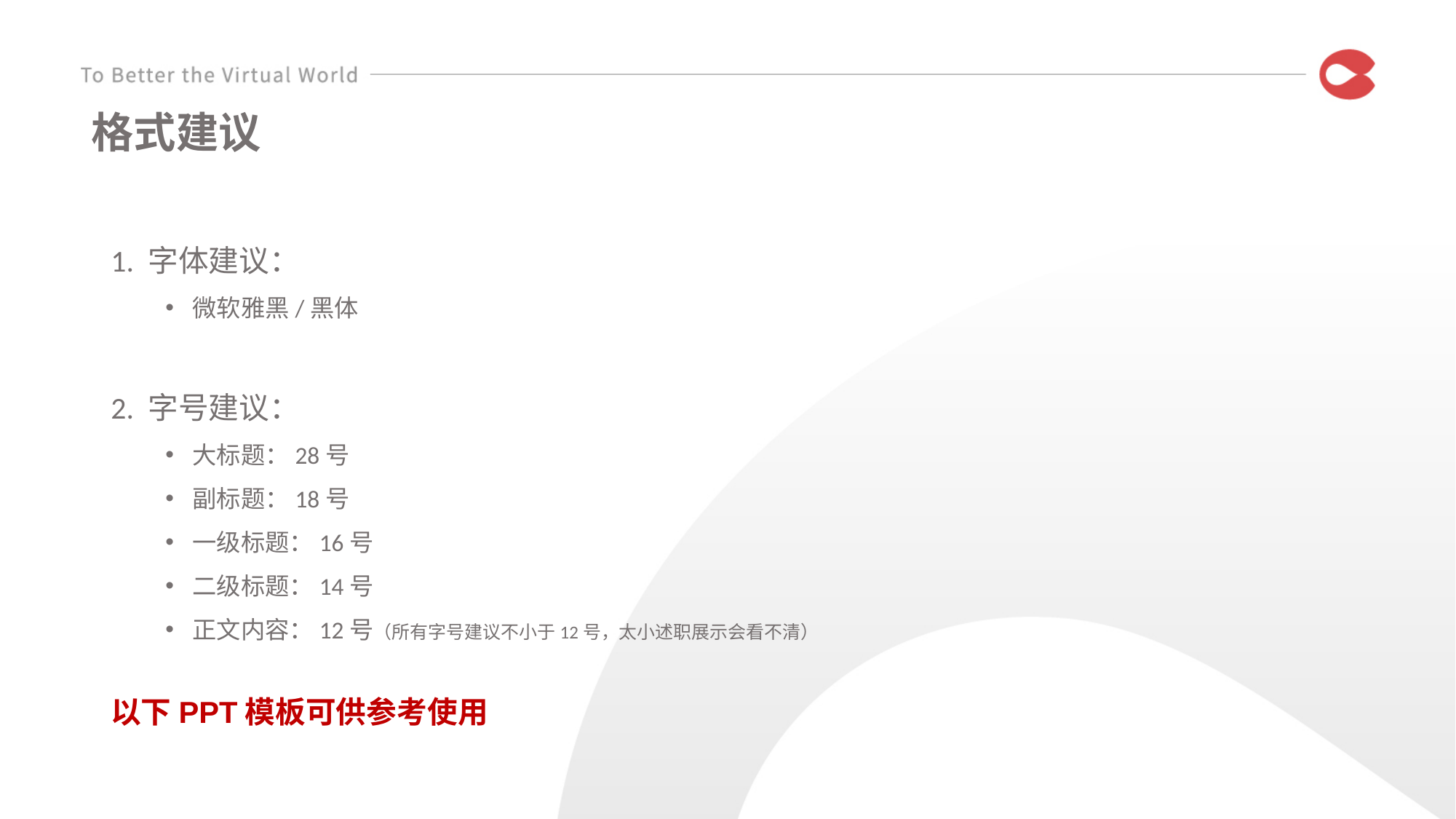

# 格式建议
1. 字体建议：
微软雅黑/黑体

2. 字号建议：
大标题：28号
副标题：18号
一级标题：16号
二级标题：14号
正文内容：12号（所有字号建议不小于12号，太小述职展示会看不清）
以下PPT模板可供参考使用